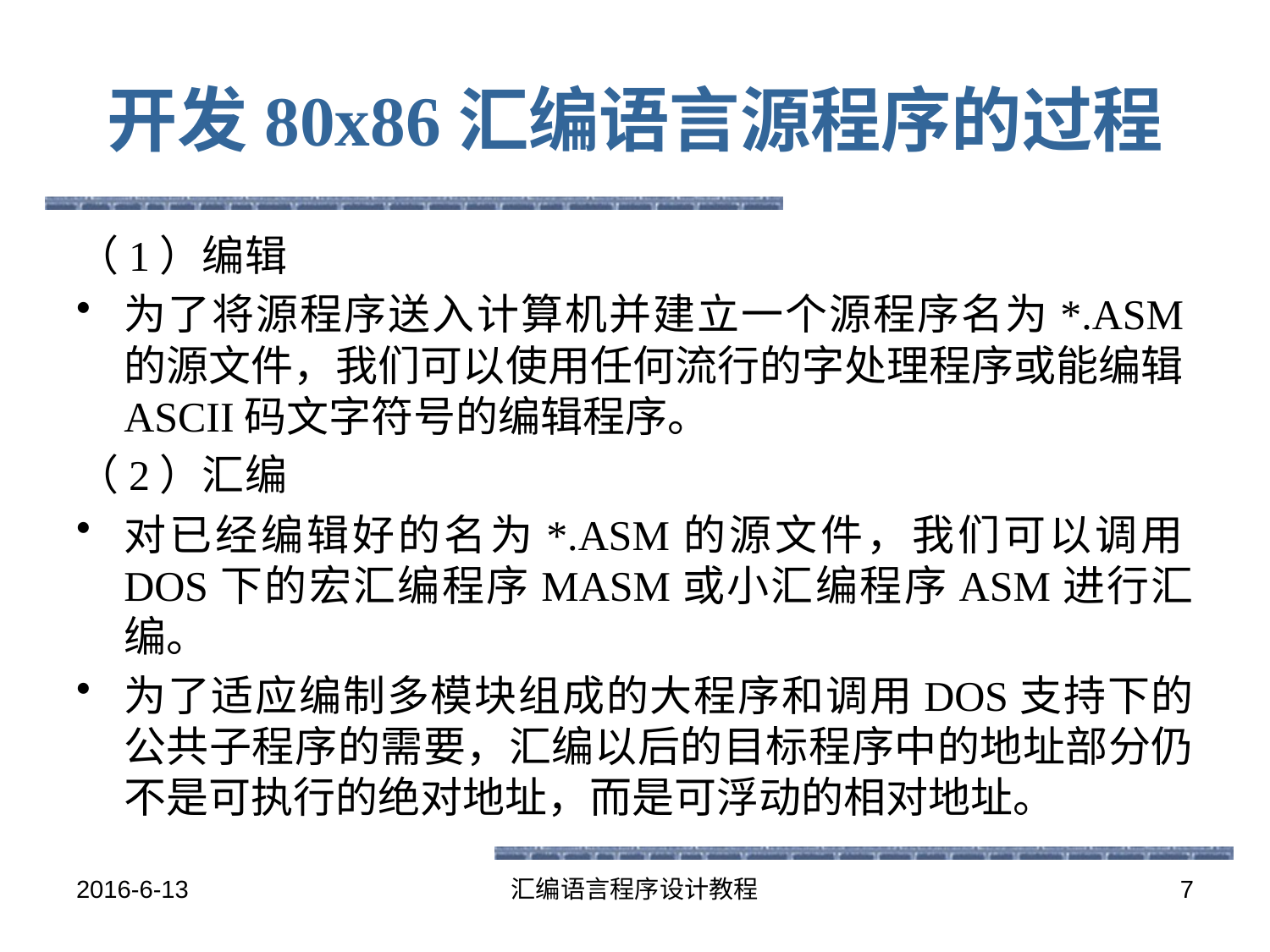

# 开发80x86汇编语言源程序的过程
（1）编辑
为了将源程序送入计算机并建立一个源程序名为*.ASM的源文件，我们可以使用任何流行的字处理程序或能编辑ASCII码文字符号的编辑程序。
（2）汇编
对已经编辑好的名为*.ASM的源文件，我们可以调用DOS下的宏汇编程序MASM或小汇编程序ASM进行汇编。
为了适应编制多模块组成的大程序和调用DOS支持下的公共子程序的需要，汇编以后的目标程序中的地址部分仍不是可执行的绝对地址，而是可浮动的相对地址。
2016-6-13
汇编语言程序设计教程
7